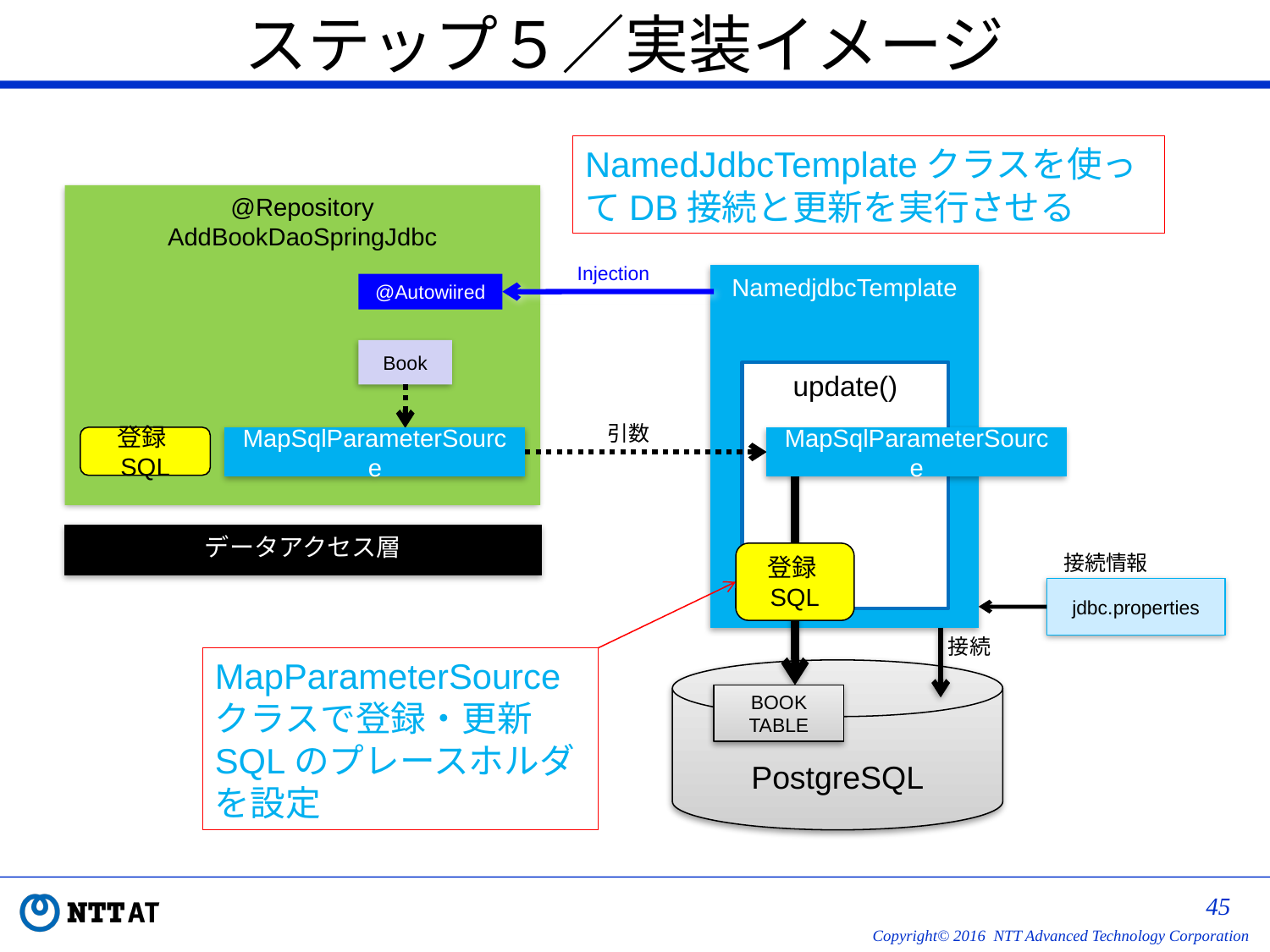

# ステップ５／実装イメージ
NamedJdbcTemplateクラスを使ってDB接続と更新を実行させる
@Repository
AddBookDaoSpringJdbc
Injection
NamedjdbcTemplate
@Autowiired
Book
update()
引数
登録SQL
MapSqlParameterSource
MapSqlParameterSource
データアクセス層
登録SQL
接続情報
jdbc.properties
接続
MapParameterSourceクラスで登録・更新SQLのプレースホルダを設定
PostgreSQL
BOOK TABLE
45